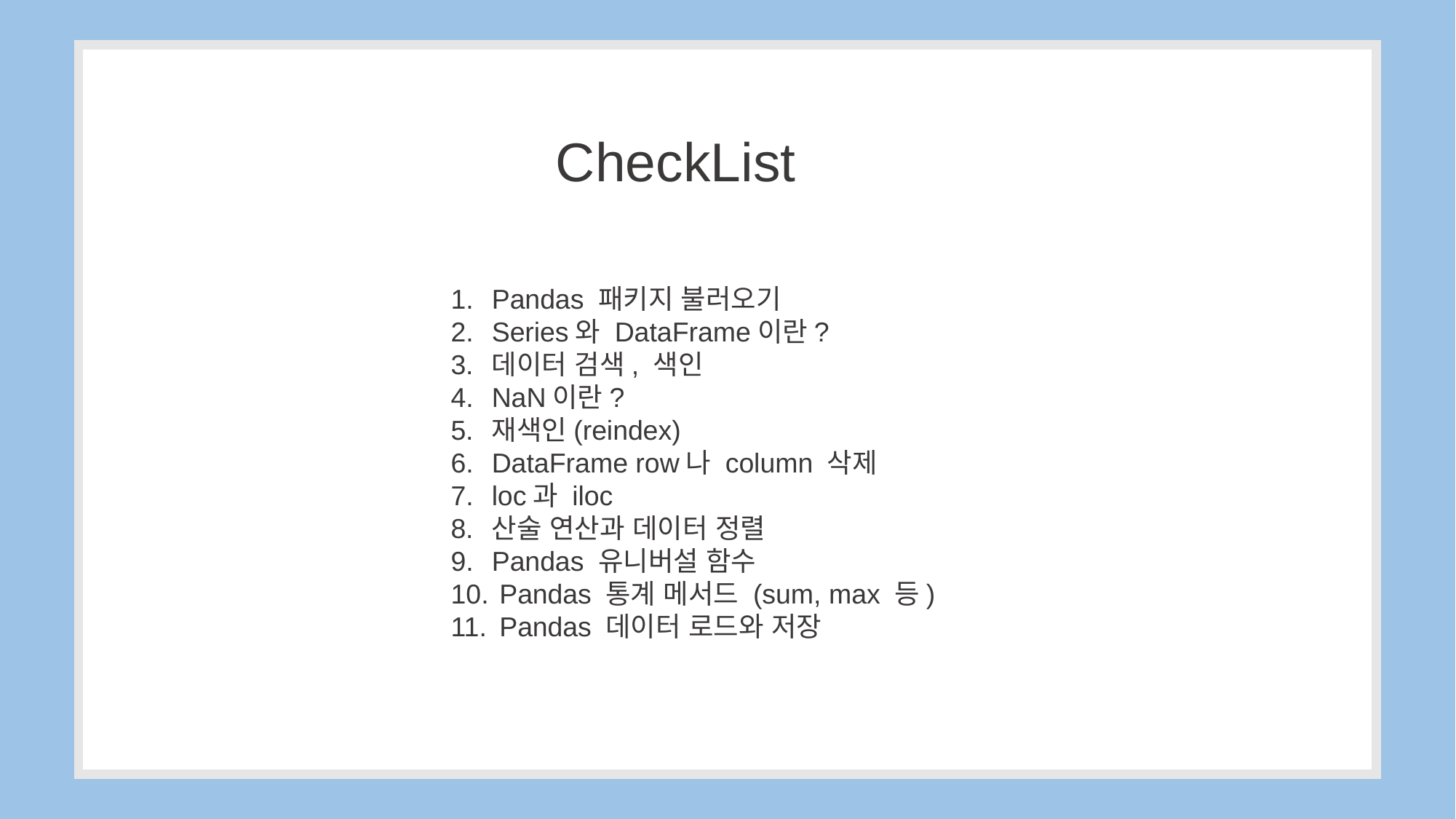

CheckList
Pandas 패키지 불러오기
Series와 DataFrame이란?
데이터 검색, 색인
NaN이란?
재색인(reindex)
DataFrame row나 column 삭제
loc과 iloc
산술 연산과 데이터 정렬
Pandas 유니버설 함수
 Pandas 통계 메서드 (sum, max 등)
 Pandas 데이터 로드와 저장